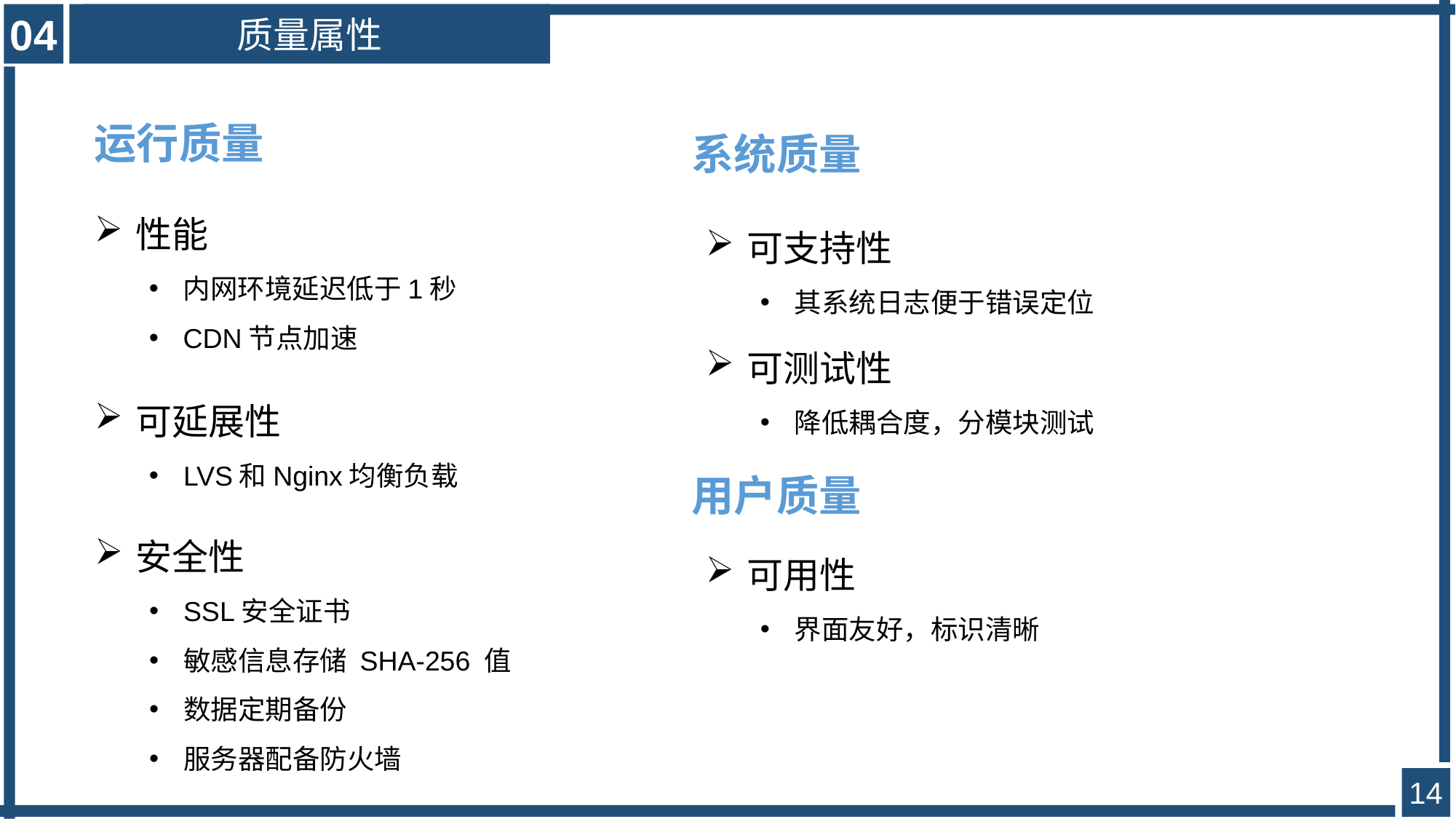

04
质量属性

运行质量
系统质量

性能
内网环境延迟低于1秒
CDN节点加速
可支持性
其系统日志便于错误定位
可测试性
降低耦合度，分模块测试
可延展性
LVS和Nginx均衡负载

用户质量
安全性
SSL安全证书
敏感信息存储 SHA-256 值
数据定期备份
服务器配备防火墙
可用性
界面友好，标识清晰

14